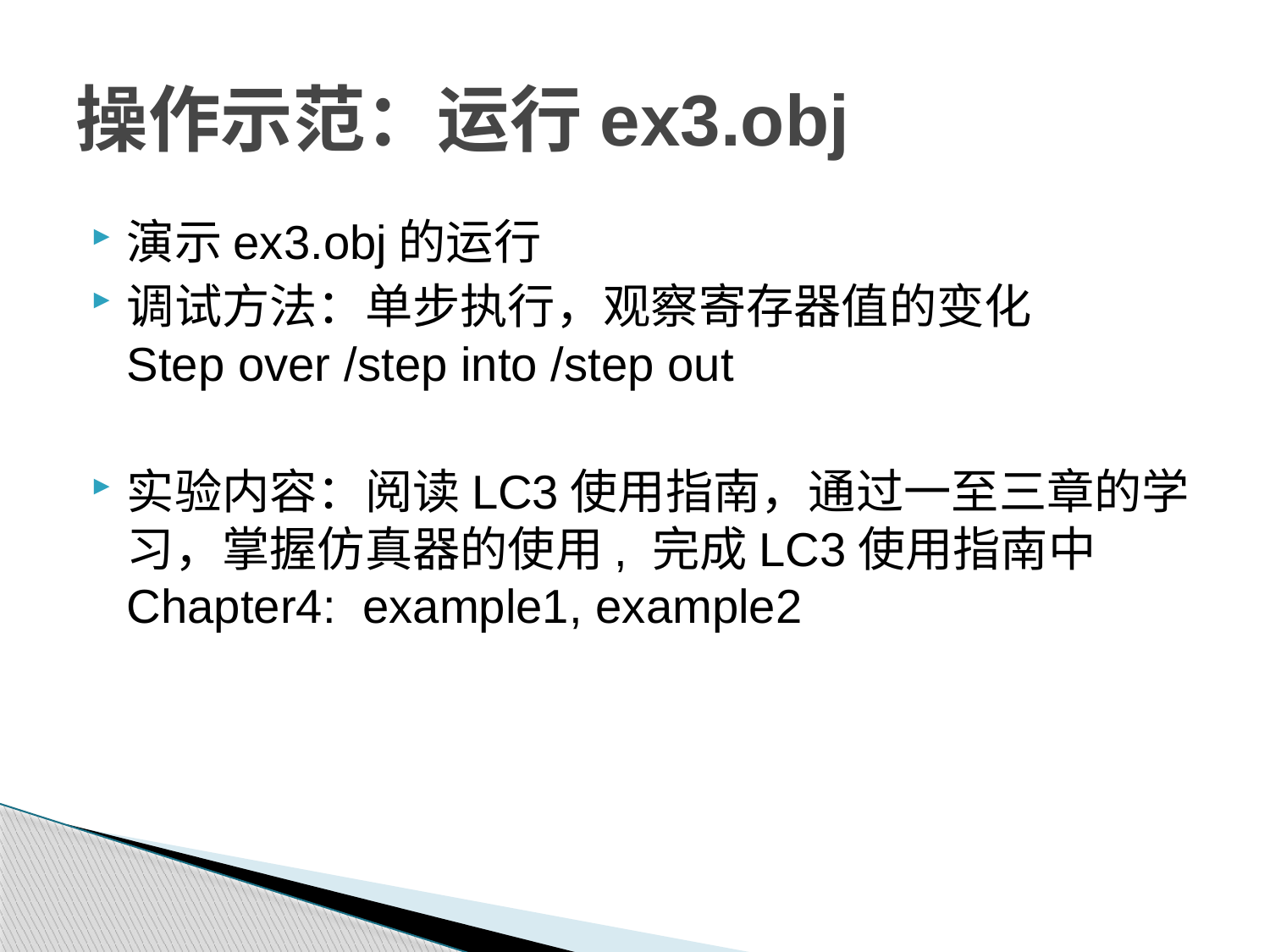

# 操作示范：运行ex3.obj
演示ex3.obj的运行
调试方法：单步执行，观察寄存器值的变化
Step over /step into /step out

实验内容：阅读LC3使用指南，通过一至三章的学习，掌握仿真器的使用, 完成LC3使用指南中Chapter4:  example1, example2